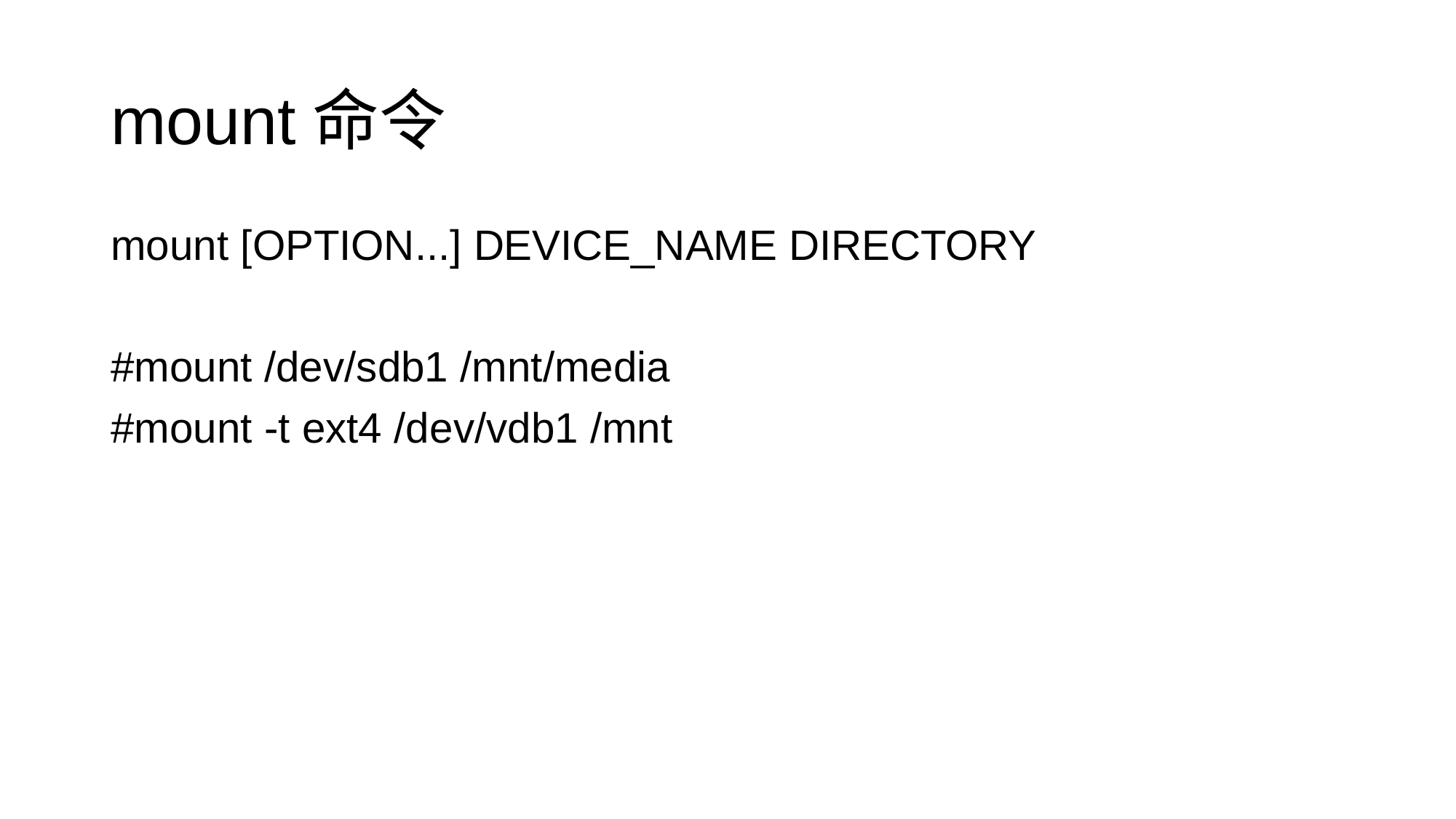

# mount命令
mount [OPTION...] DEVICE_NAME DIRECTORY

#mount /dev/sdb1 /mnt/media
#mount -t ext4 /dev/vdb1 /mnt